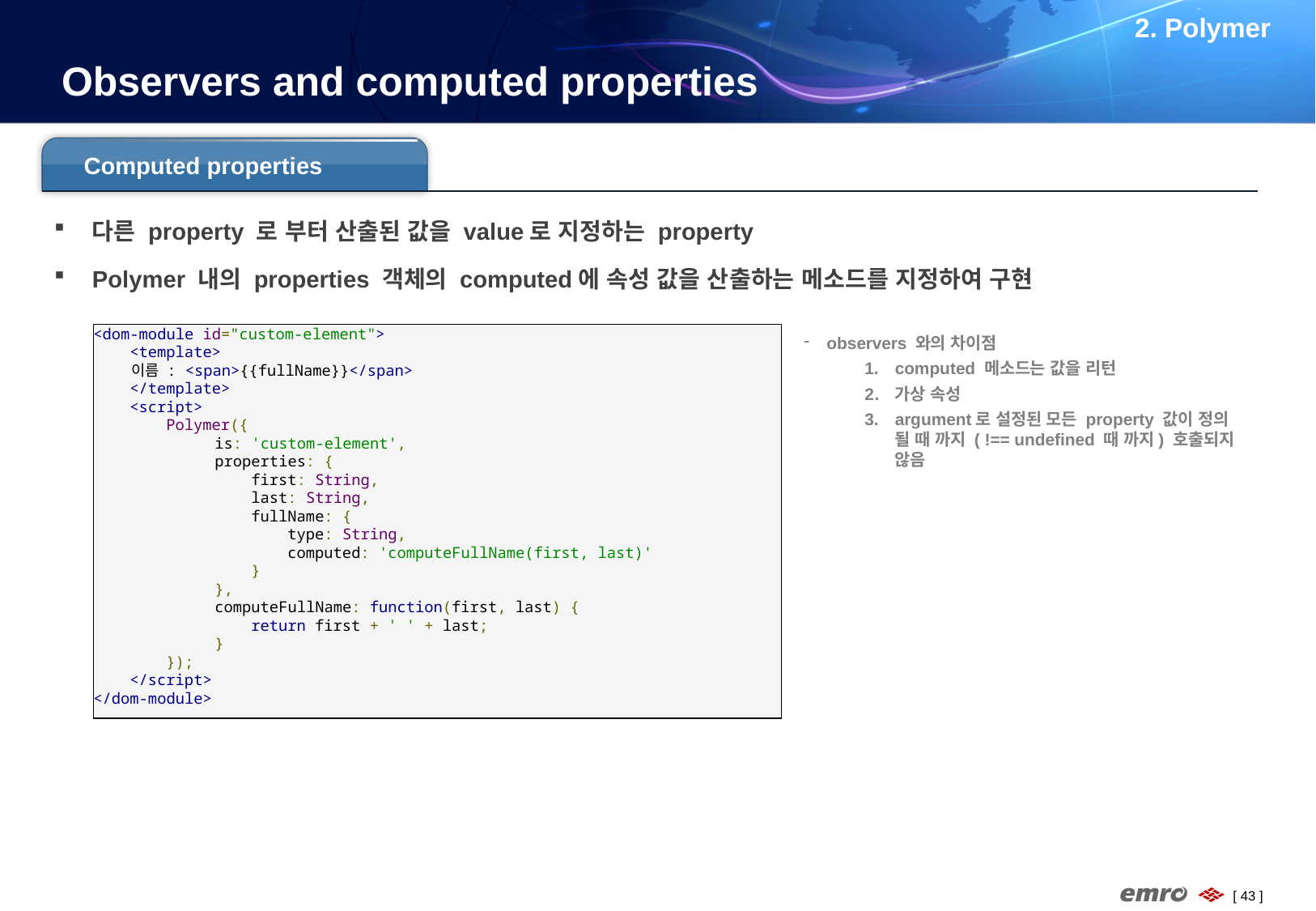

2. Polymer
# Observers and computed properties

Computed properties
다른 property 로 부터 산출된 값을 value로 지정하는 property
Polymer 내의 properties 객체의 computed에 속성 값을 산출하는 메소드를 지정하여 구현
<dom-module id="custom-element">
    <template>
        이름 : <span>{{fullName}}</span>
    </template>
    <script>
        Polymer({
	is: 'custom-element',
	properties: {
	    first: String,
	    last: String,
	    fullName: {
	        type: String,
	        computed: 'computeFullName(first, last)'
	    }
	},
	computeFullName: function(first, last) {
	    return first + ' ' + last;
	}
        });
    </script>
</dom-module>
observers 와의 차이점
computed 메소드는 값을 리턴
가상 속성
argument로 설정된 모든 property 값이 정의 될 때 까지 ( !== undefined 때 까지) 호출되지 않음